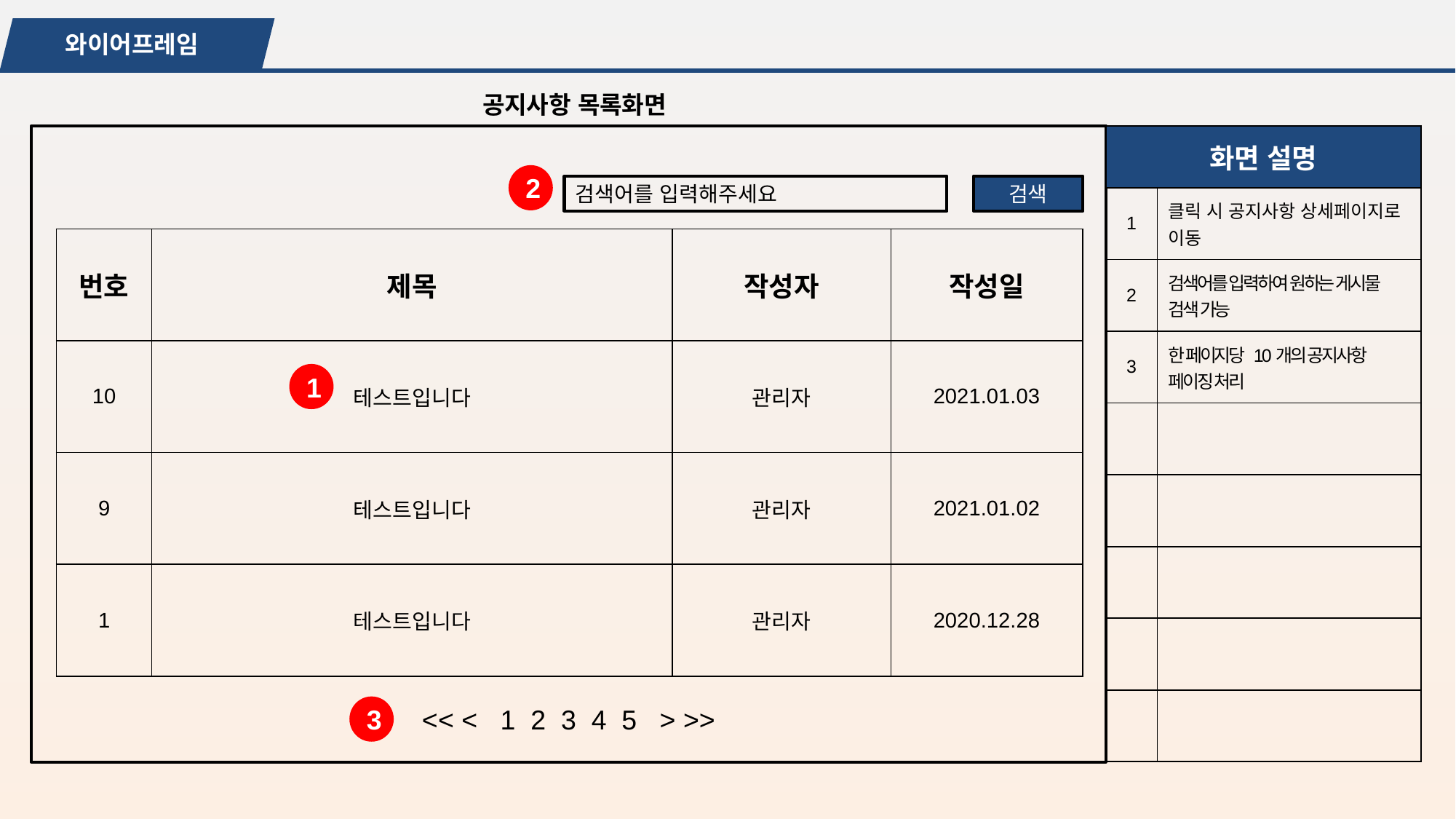

와이어프레임

공지사항 목록화면
| 화면 설명 |  |
| --- | --- |
| 1 | 클릭 시 공지사항 상세페이지로 이동 |
| 2 | 검색어를 입력하여 원하는 게시물 검색 가능 |
| 3 | 한 페이지당 10개의 공지사항 페이징 처리 |
|  |  |
|  |  |
|  |  |
|  |  |
|  |  |

2
검색
검색어를 입력해주세요
| 번호 | 제목 | 작성자 | 작성일 |
| --- | --- | --- | --- |
| 10 | 테스트입니다 | 관리자 | 2021.01.03 |
| 9 | 테스트입니다 | 관리자 | 2021.01.02 |
| 1 | 테스트입니다 | 관리자 | 2020.12.28 |
1
3
<< <   1  2  3  4  5   > >>